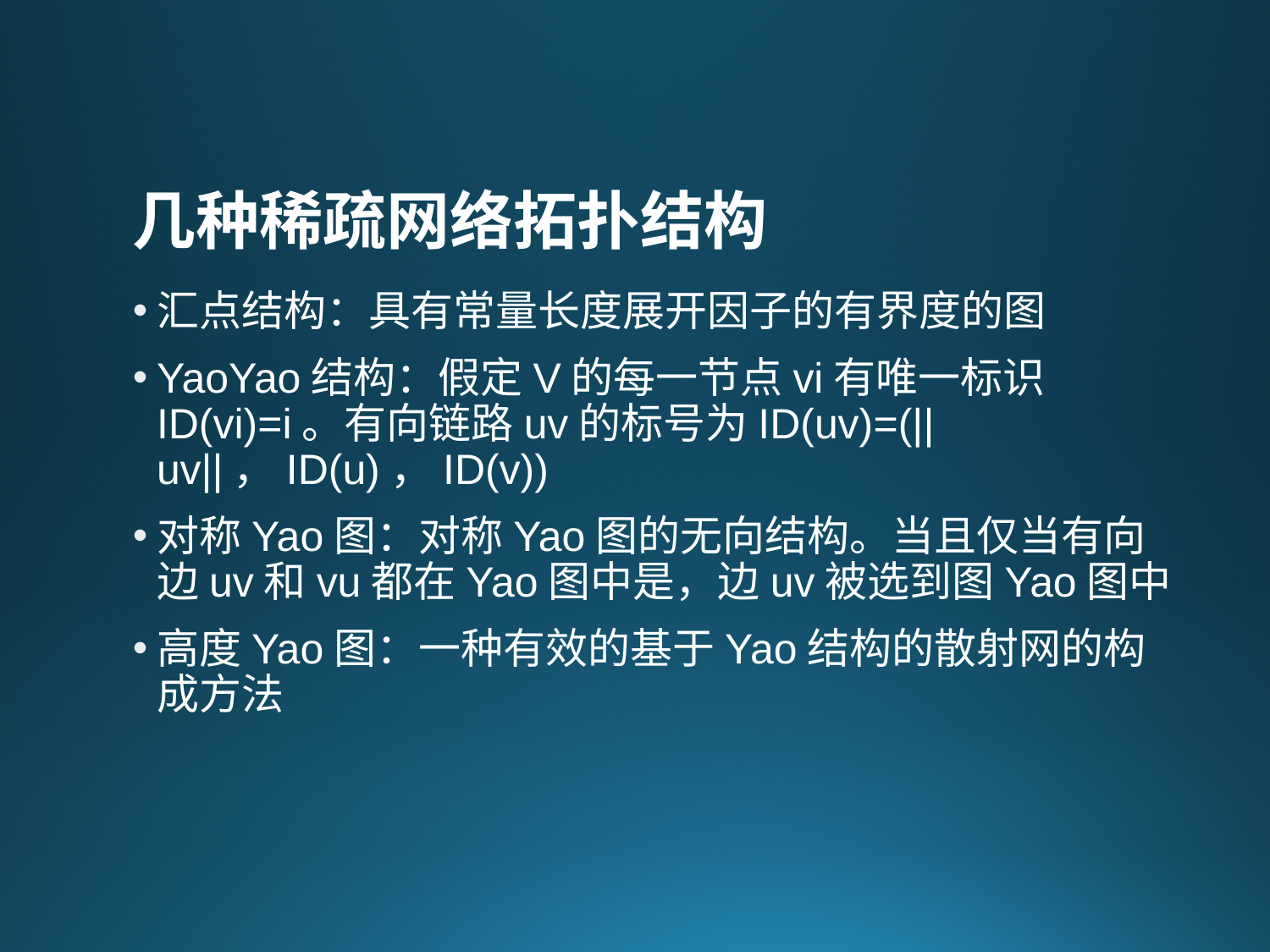

几种稀疏网络拓扑结构
汇点结构：具有常量长度展开因子的有界度的图
YaoYao结构：假定V的每一节点vi有唯一标识ID(vi)=i。有向链路uv的标号为ID(uv)=(||uv||，ID(u)，ID(v))
对称Yao图：对称Yao图的无向结构。当且仅当有向边uv和vu都在Yao图中是，边uv被选到图Yao图中
高度Yao图：一种有效的基于Yao结构的散射网的构成方法